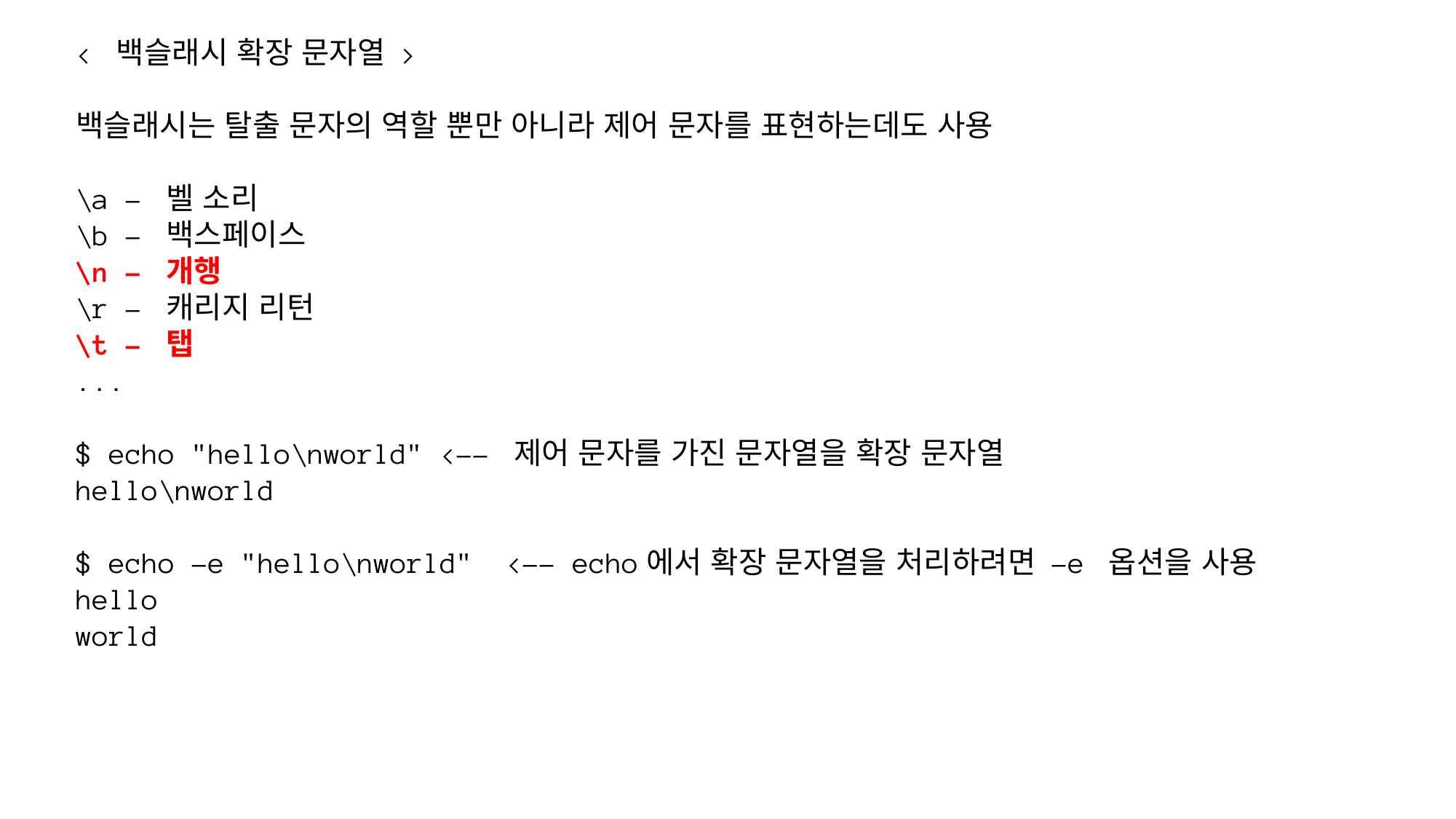

< 백슬래시 확장 문자열 >

백슬래시는 탈출 문자의 역할 뿐만 아니라 제어 문자를 표현하는데도 사용

\a - 벨 소리
\b - 백스페이스
\n - 개행
\r - 캐리지 리턴
\t - 탭
...

$ echo "hello\nworld" <-- 제어 문자를 가진 문자열을 확장 문자열
hello\nworld

$ echo -e "hello\nworld"  <-- echo에서 확장 문자열을 처리하려면 -e 옵션을 사용
hello
world